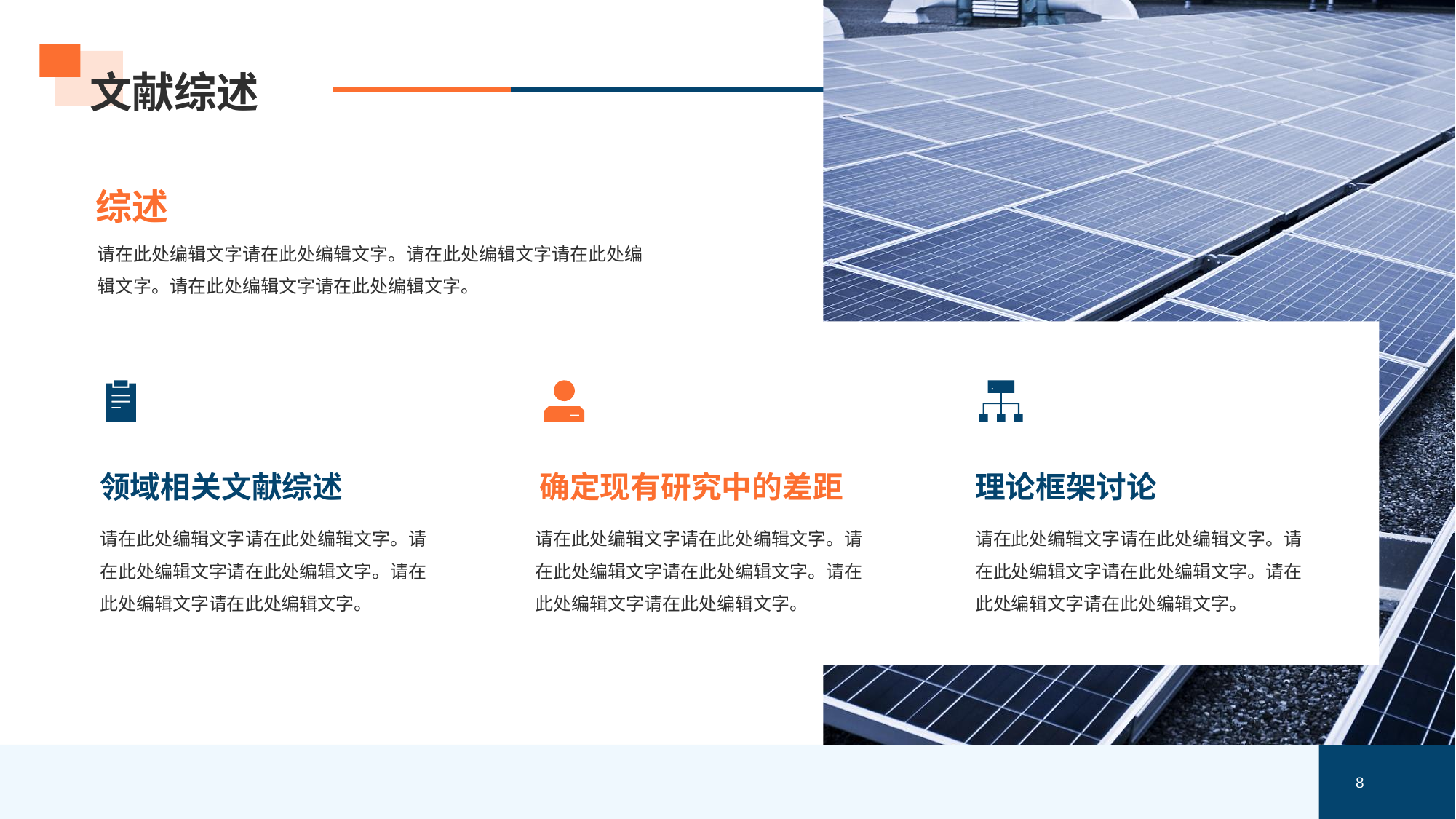

# 文献综述

综述
请在此处编辑文字请在此处编辑文字。请在此处编辑文字请在此处编辑文字。请在此处编辑文字请在此处编辑文字。

领域相关文献综述
请在此处编辑文字请在此处编辑文字。请在此处编辑文字请在此处编辑文字。请在此处编辑文字请在此处编辑文字。

确定现有研究中的差距
请在此处编辑文字请在此处编辑文字。请在此处编辑文字请在此处编辑文字。请在此处编辑文字请在此处编辑文字。

理论框架讨论
请在此处编辑文字请在此处编辑文字。请在此处编辑文字请在此处编辑文字。请在此处编辑文字请在此处编辑文字。
8